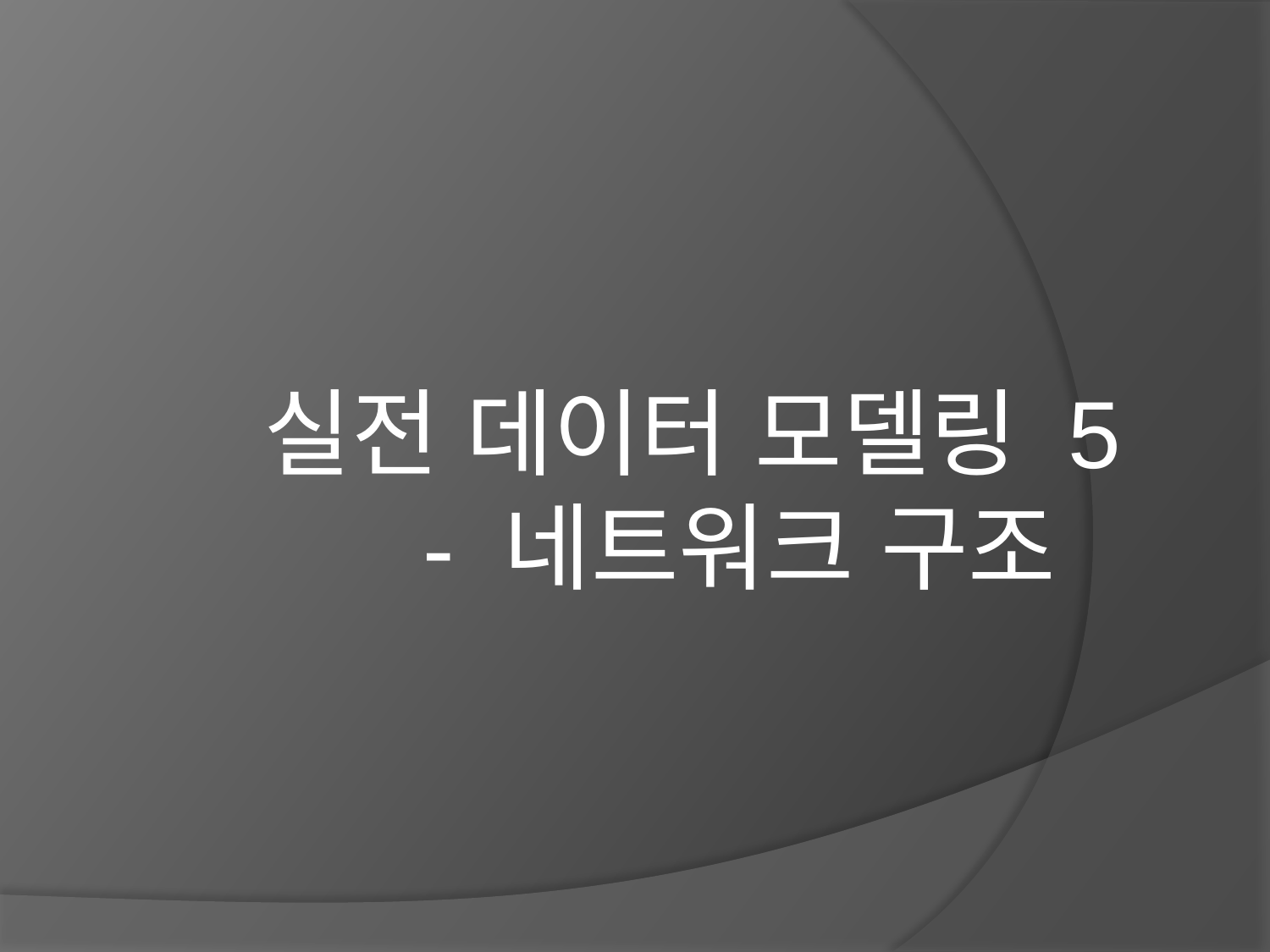

실전 데이터 모델링 5
      - 네트워크 구조